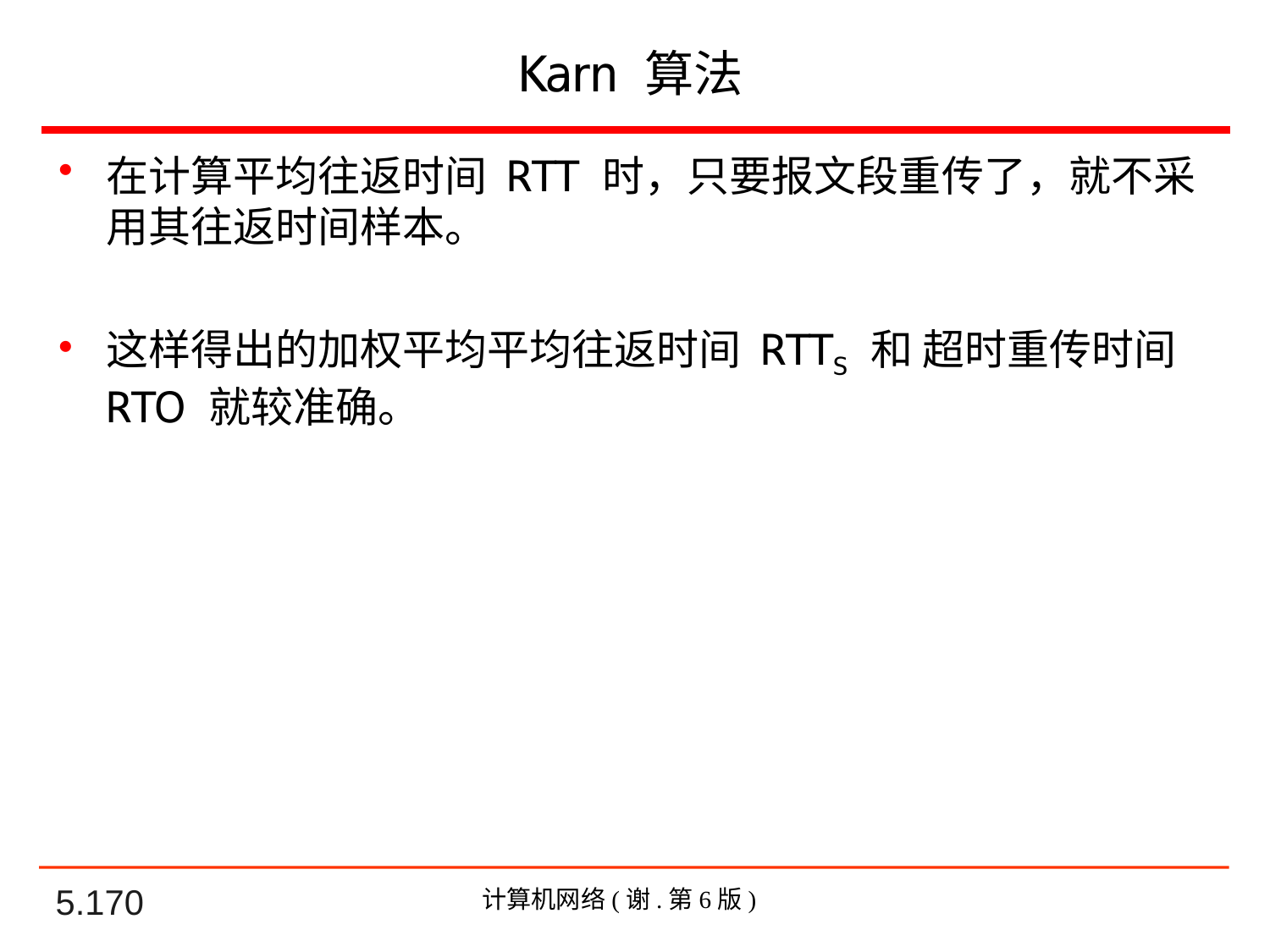

# Karn 算法
在计算平均往返时间 RTT 时，只要报文段重传了，就不采用其往返时间样本。

这样得出的加权平均平均往返时间 RTTS 和 超时重传时间RTO 就较准确。